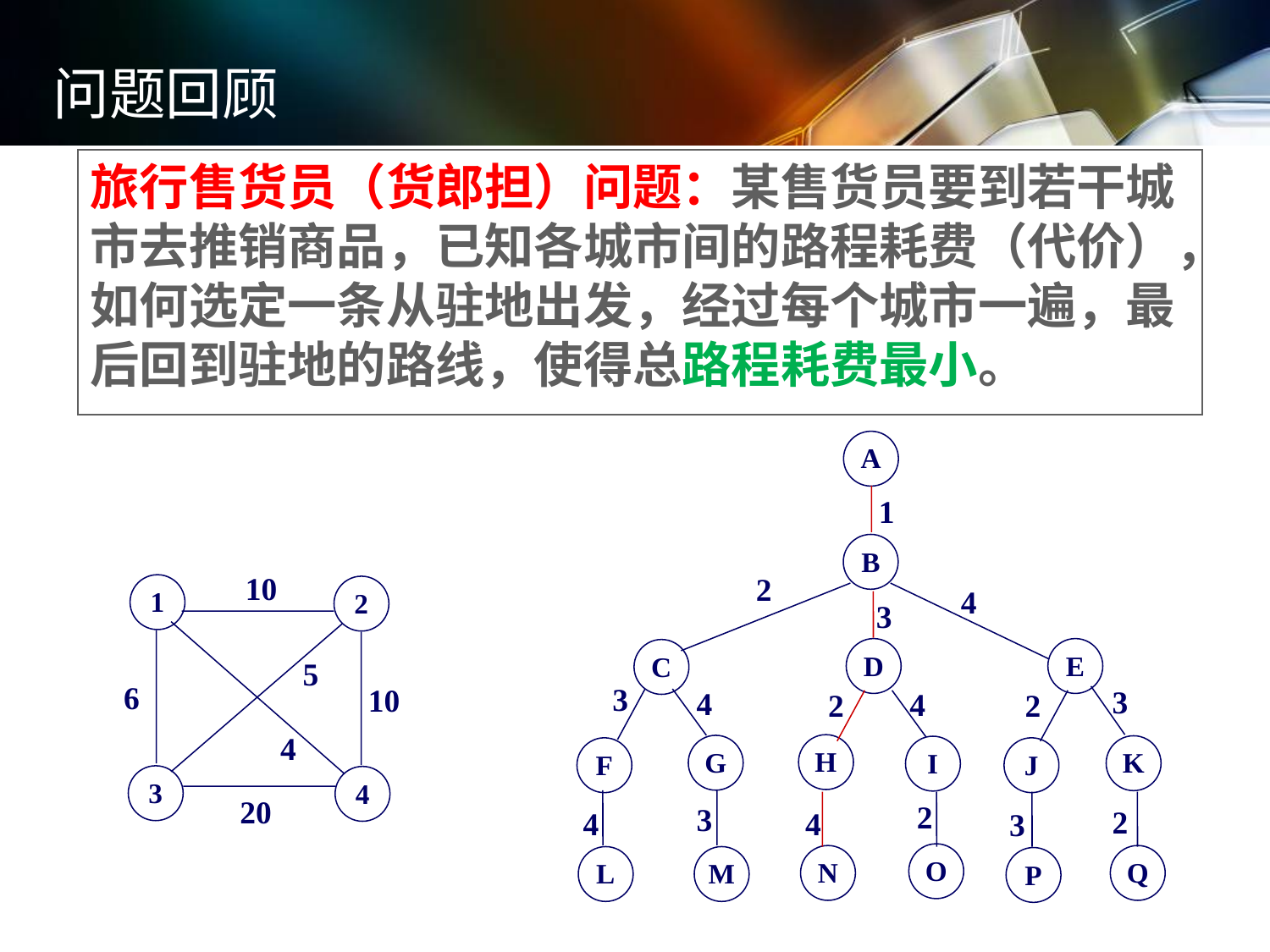

问题回顾
旅行售货员（货郎担）问题：某售货员要到若干城市去推销商品，已知各城市间的路程耗费（代价），如何选定一条从驻地出发，经过每个城市一遍，最后回到驻地的路线，使得总路程耗费最小。

A

1

B
2
4

3

D

E

C
3
3
4
4
2
2

H

G

K

I

F

J

2
3
2
4
4
3

O

N

Q

L

M

P
10

1

2

5
6
10
4

3

4

20